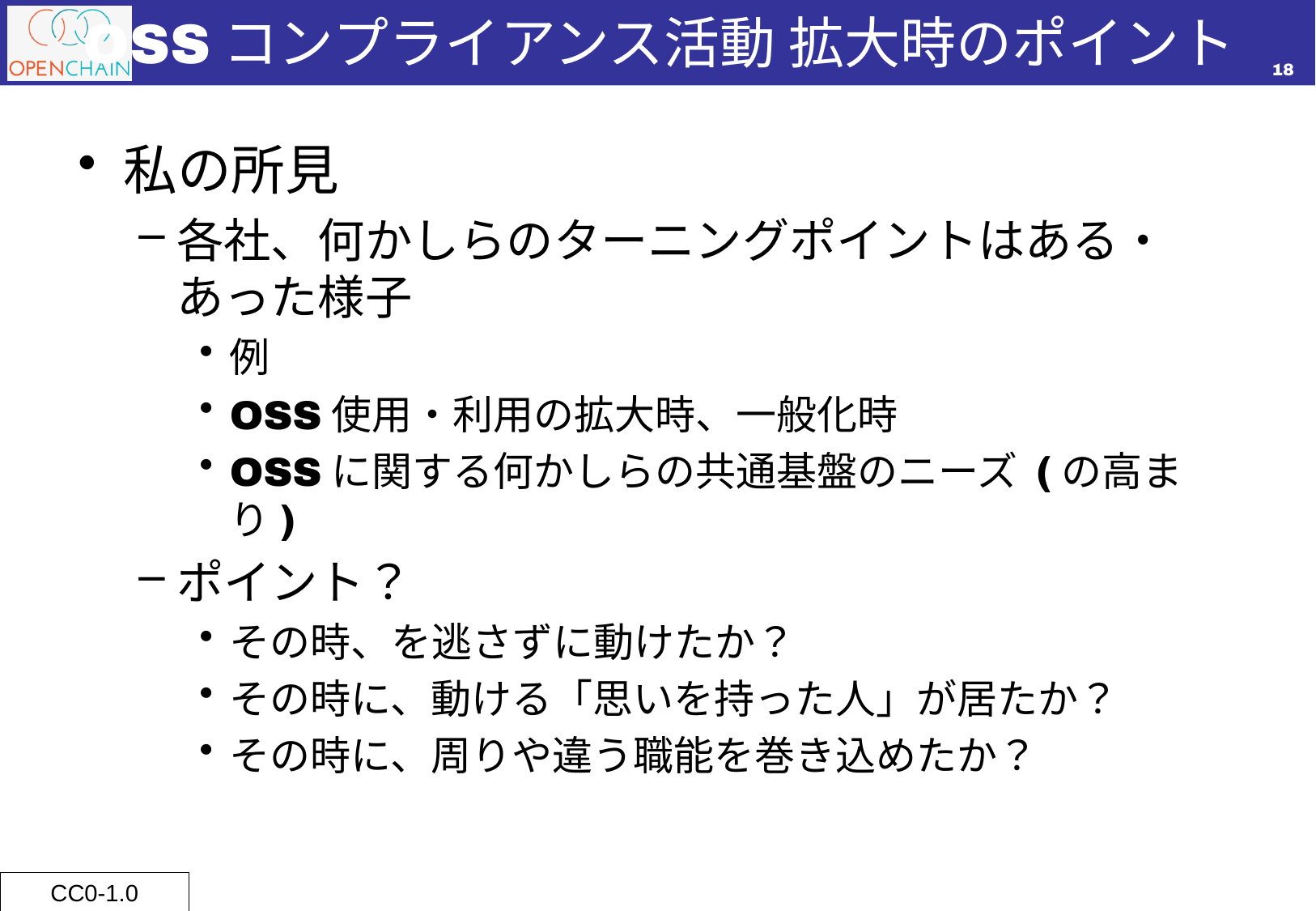

# OSSコンプライアンス活動 拡大時のポイント
18
私の所見
各社、何かしらのターニングポイントはある・あった様子
例
OSS使用・利用の拡大時、一般化時
OSSに関する何かしらの共通基盤のニーズ (の高まり)
ポイント？
その時、を逃さずに動けたか？
その時に、動ける「思いを持った人」が居たか？
その時に、周りや違う職能を巻き込めたか？
CC0-1.0